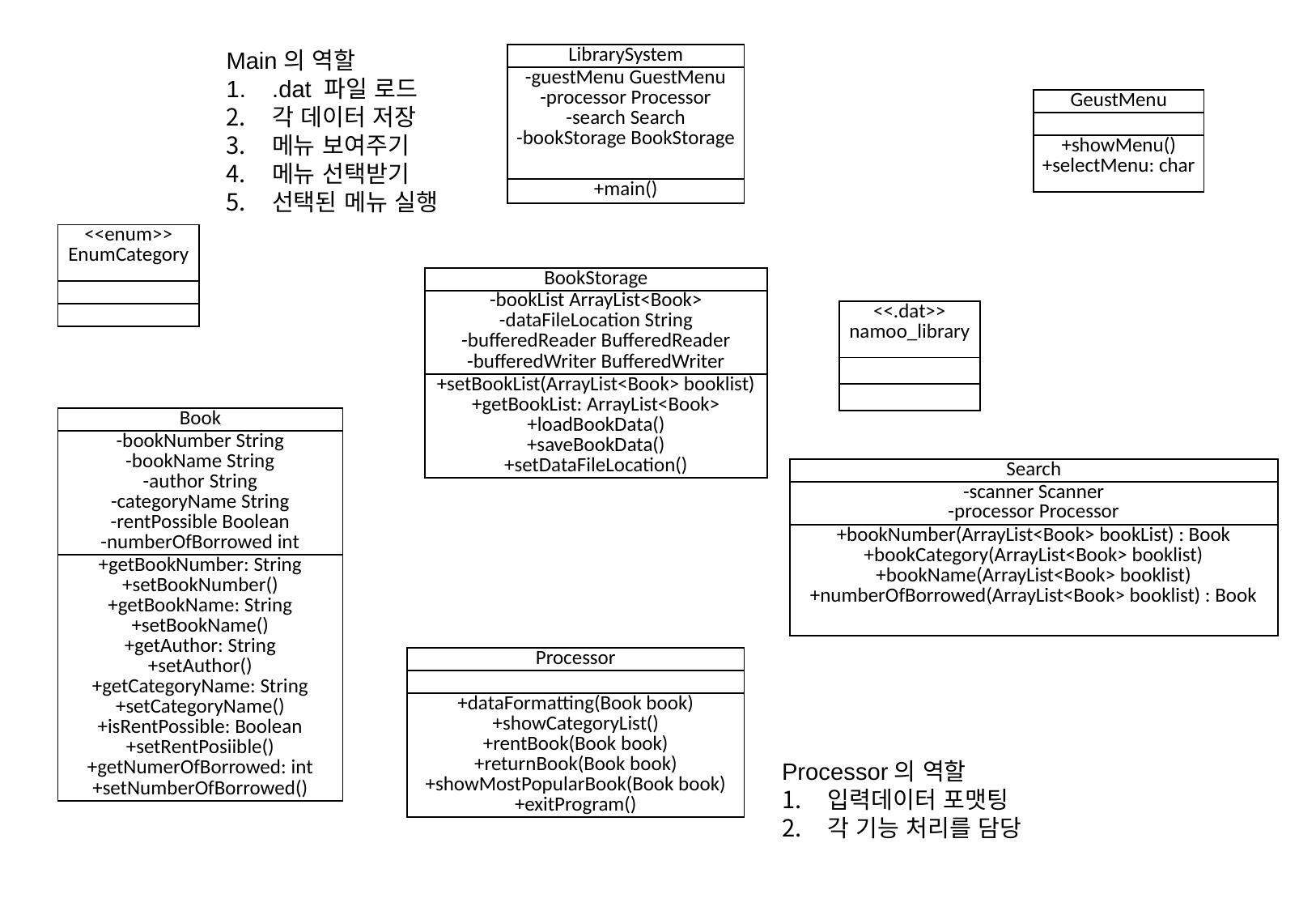

Main의 역할
.dat 파일 로드
각 데이터 저장
메뉴 보여주기
메뉴 선택받기
선택된 메뉴 실행
| LibrarySystem |
| --- |
| -guestMenu GuestMenu -processor Processor -search Search -bookStorage BookStorage |
| +main() |
| GeustMenu |
| --- |
|  |
| +showMenu() +selectMenu: char |
| <<enum>> EnumCategory |
| --- |
|  |
|  |
| BookStorage |
| --- |
| -bookList ArrayList<Book> -dataFileLocation String -bufferedReader BufferedReader -bufferedWriter BufferedWriter |
| +setBookList(ArrayList<Book> booklist) +getBookList: ArrayList<Book> +loadBookData() +saveBookData() +setDataFileLocation() |
| <<.dat>> namoo\_library |
| --- |
|  |
|  |
| Book |
| --- |
| -bookNumber String -bookName String -author String -categoryName String -rentPossible Boolean -numberOfBorrowed int |
| +getBookNumber: String +setBookNumber() +getBookName: String +setBookName() +getAuthor: String +setAuthor() +getCategoryName: String +setCategoryName() +isRentPossible: Boolean +setRentPosiible() +getNumerOfBorrowed: int +setNumberOfBorrowed() |
| Search |
| --- |
| -scanner Scanner -processor Processor |
| +bookNumber(ArrayList<Book> bookList) : Book +bookCategory(ArrayList<Book> booklist) +bookName(ArrayList<Book> booklist) +numberOfBorrowed(ArrayList<Book> booklist) : Book |
| Processor |
| --- |
|  |
| +dataFormatting(Book book) +showCategoryList() +rentBook(Book book) +returnBook(Book book) +showMostPopularBook(Book book) +exitProgram() |
Processor의 역할
입력데이터 포맷팅
각 기능 처리를 담당